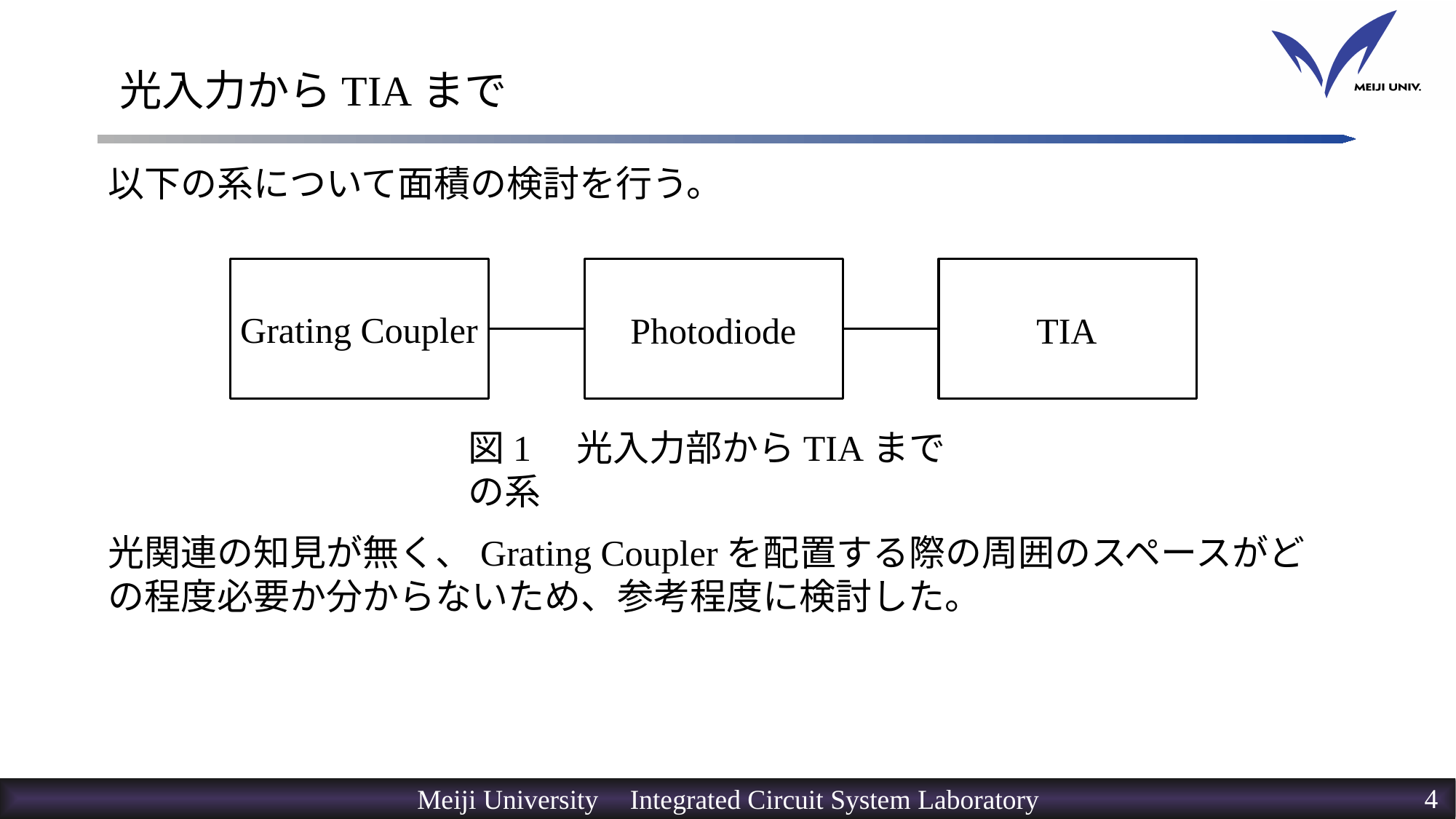

# 光入力からTIAまで
以下の系について面積の検討を行う。

光関連の知見が無く、Grating Couplerを配置する際の周囲のスペースがどの程度必要か分からないため、参考程度に検討した。

Grating Coupler
Photodiode
TIA
図1　光入力部からTIAまでの系